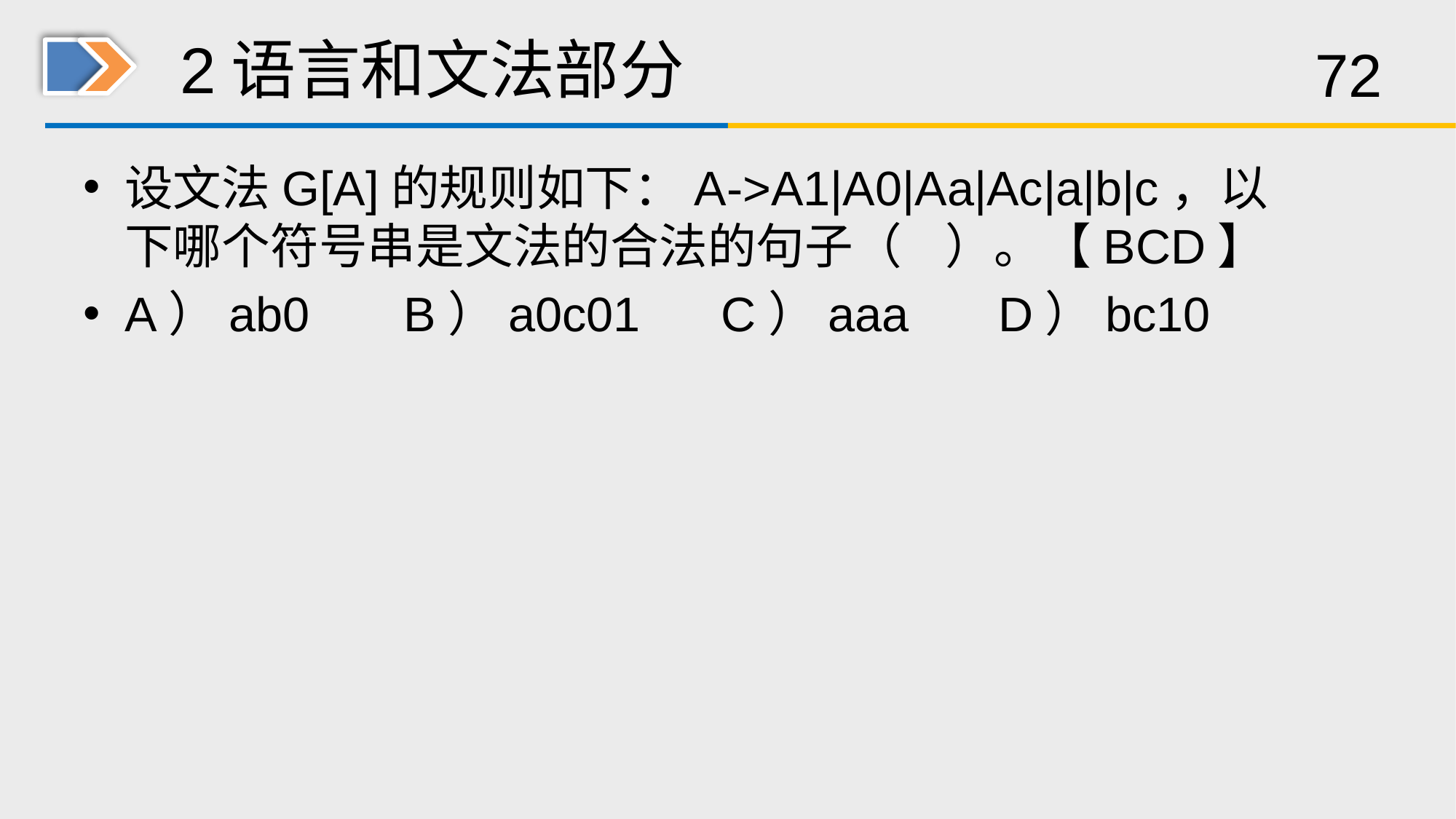

# 2语言和文法部分
72
设文法G[A]的规则如下：A->A1|A0|Aa|Ac|a|b|c，以下哪个符号串是文法的合法的句子（    ）。【BCD】
A）ab0       B）a0c01      C）aaa      	D）bc10